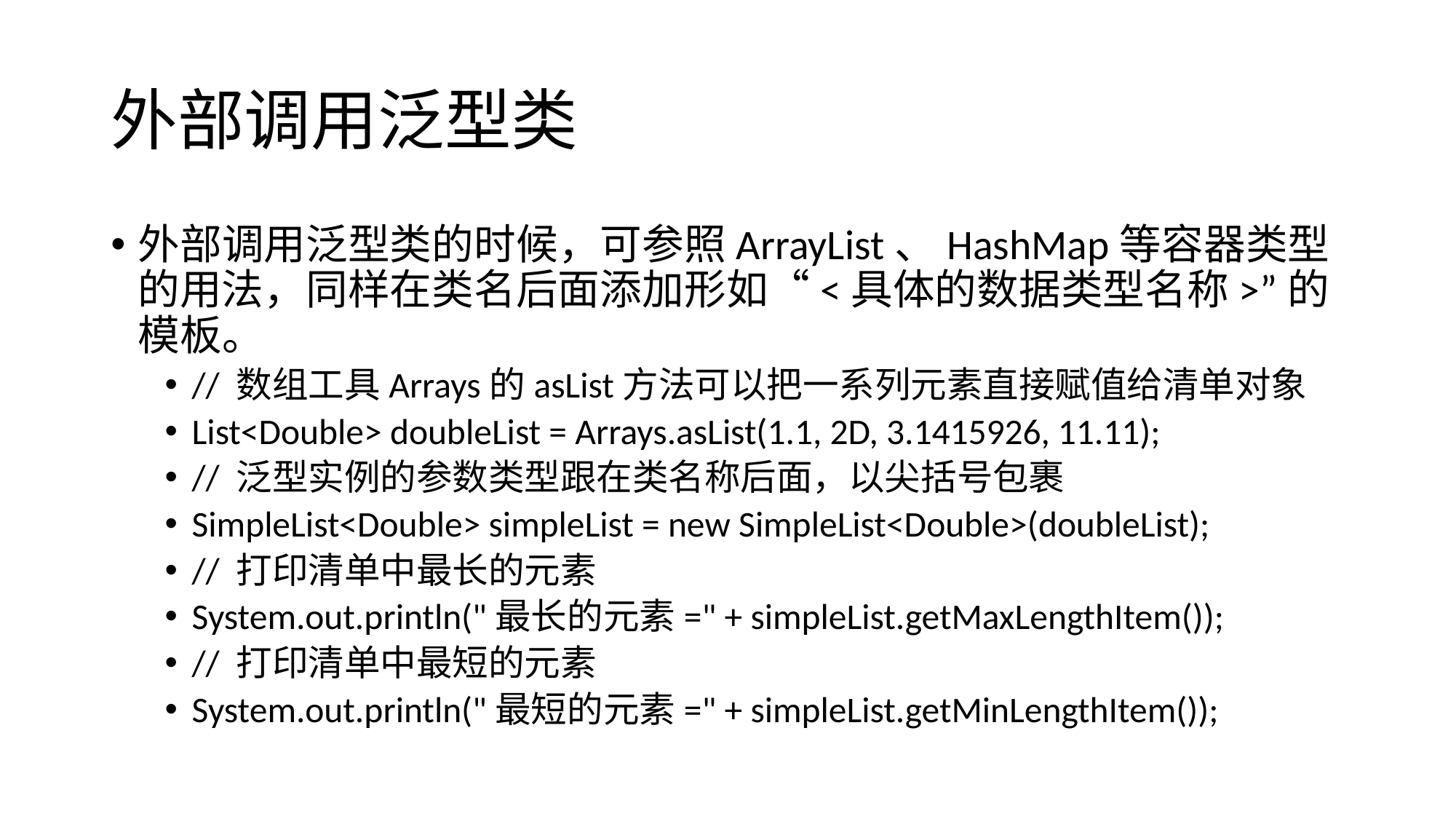

# 外部调用泛型类
外部调用泛型类的时候，可参照ArrayList、HashMap等容器类型的用法，同样在类名后面添加形如“<具体的数据类型名称>”的模板。
// 数组工具Arrays的asList方法可以把一系列元素直接赋值给清单对象
List<Double> doubleList = Arrays.asList(1.1, 2D, 3.1415926, 11.11);
// 泛型实例的参数类型跟在类名称后面，以尖括号包裹
SimpleList<Double> simpleList = new SimpleList<Double>(doubleList);
// 打印清单中最长的元素
System.out.println("最长的元素=" + simpleList.getMaxLengthItem());
// 打印清单中最短的元素
System.out.println("最短的元素=" + simpleList.getMinLengthItem());